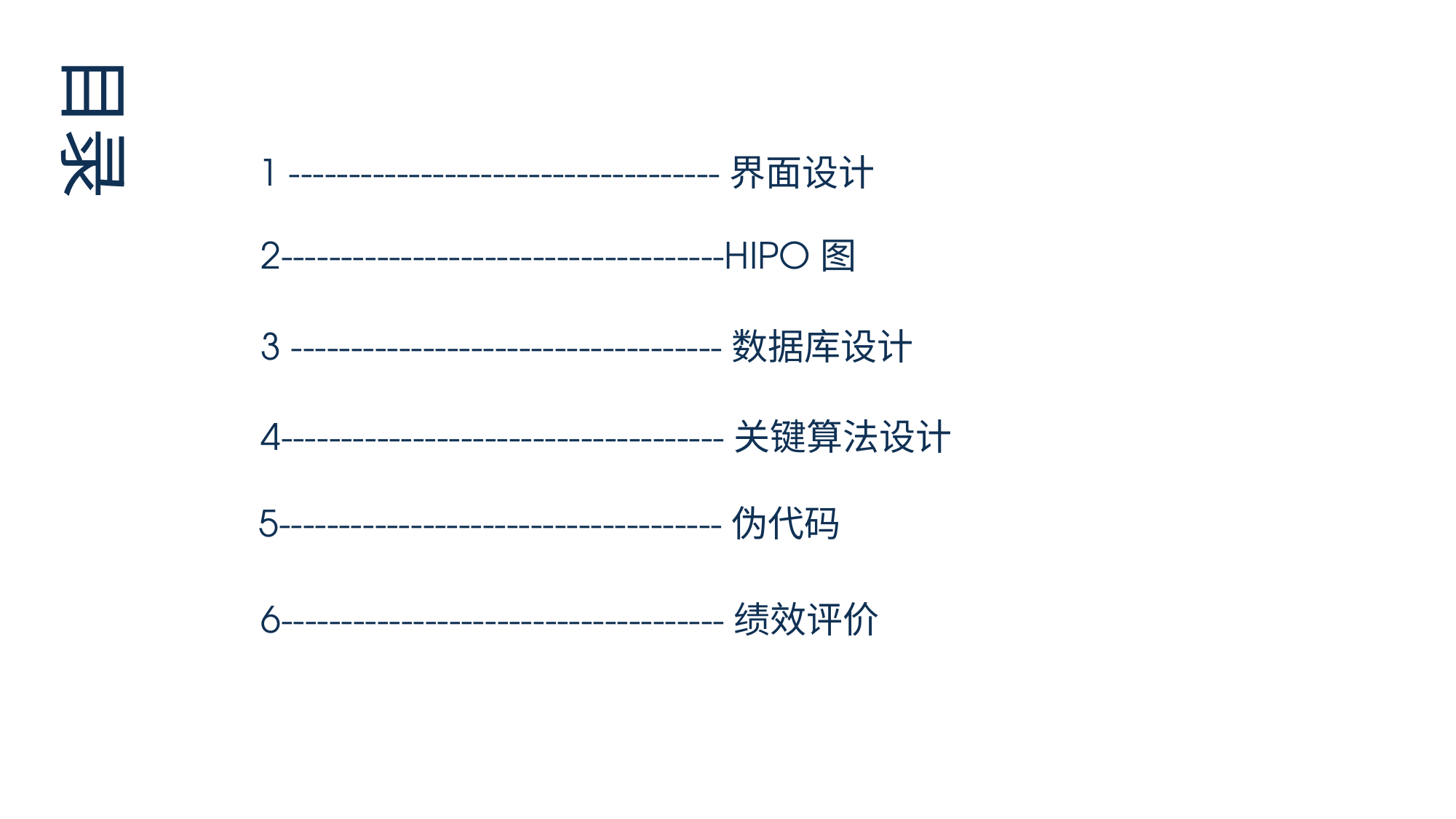

目录
1 ------------------------------------界面设计
2-------------------------------------HIPO图
3 ------------------------------------数据库设计
4-------------------------------------关键算法设计
5-------------------------------------伪代码
6-------------------------------------绩效评价